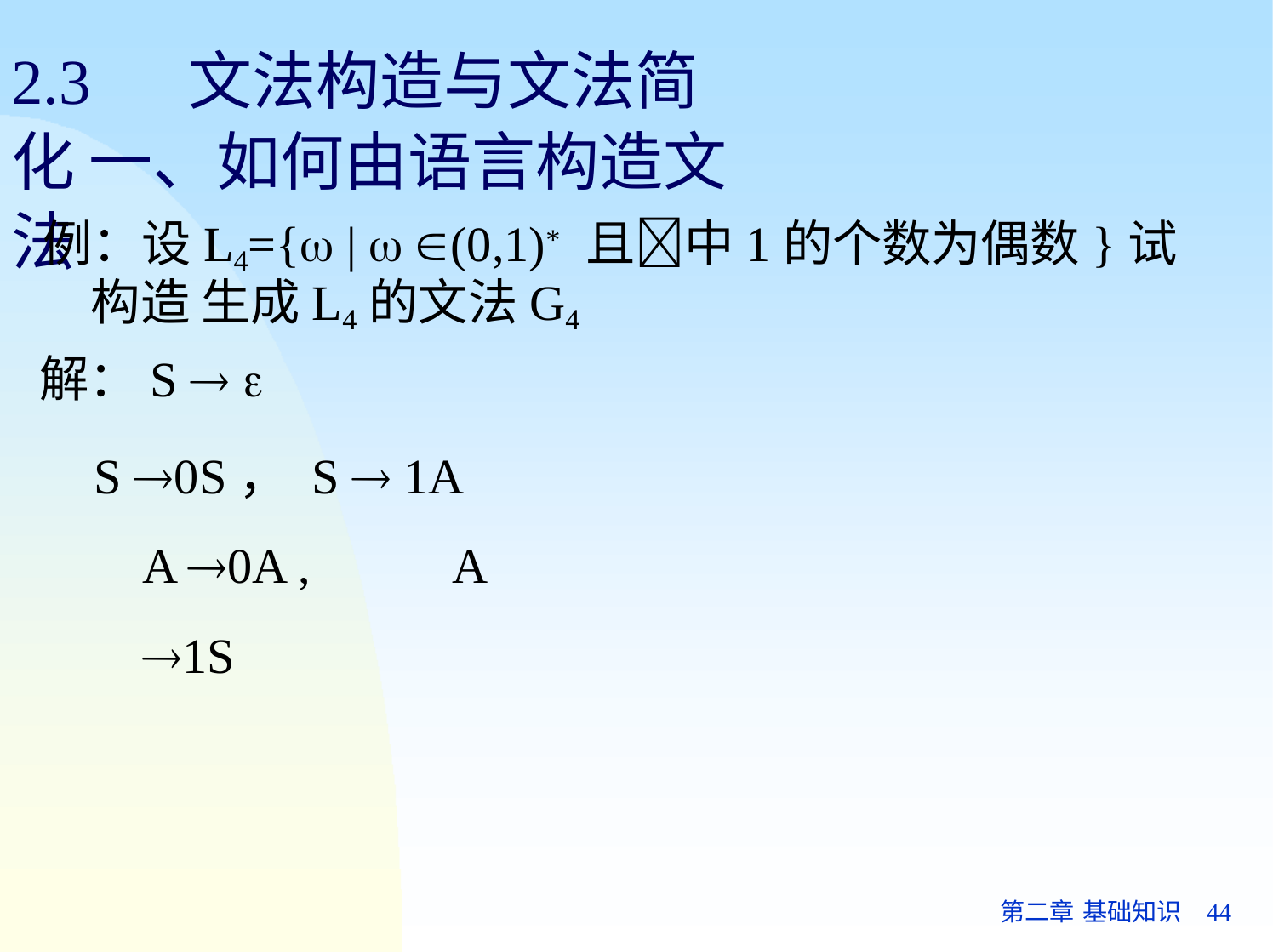

# 2.3	文法构造与文法简化 一、如何由语言构造文法
例：设L4={ω | ω ∈(0,1)* 且ω中1的个数为偶数}试构造 生成L4的文法G4
解：S → ε
S →0S， S → 1A  A →0A ,	A →1S
第二章 基础知识	44